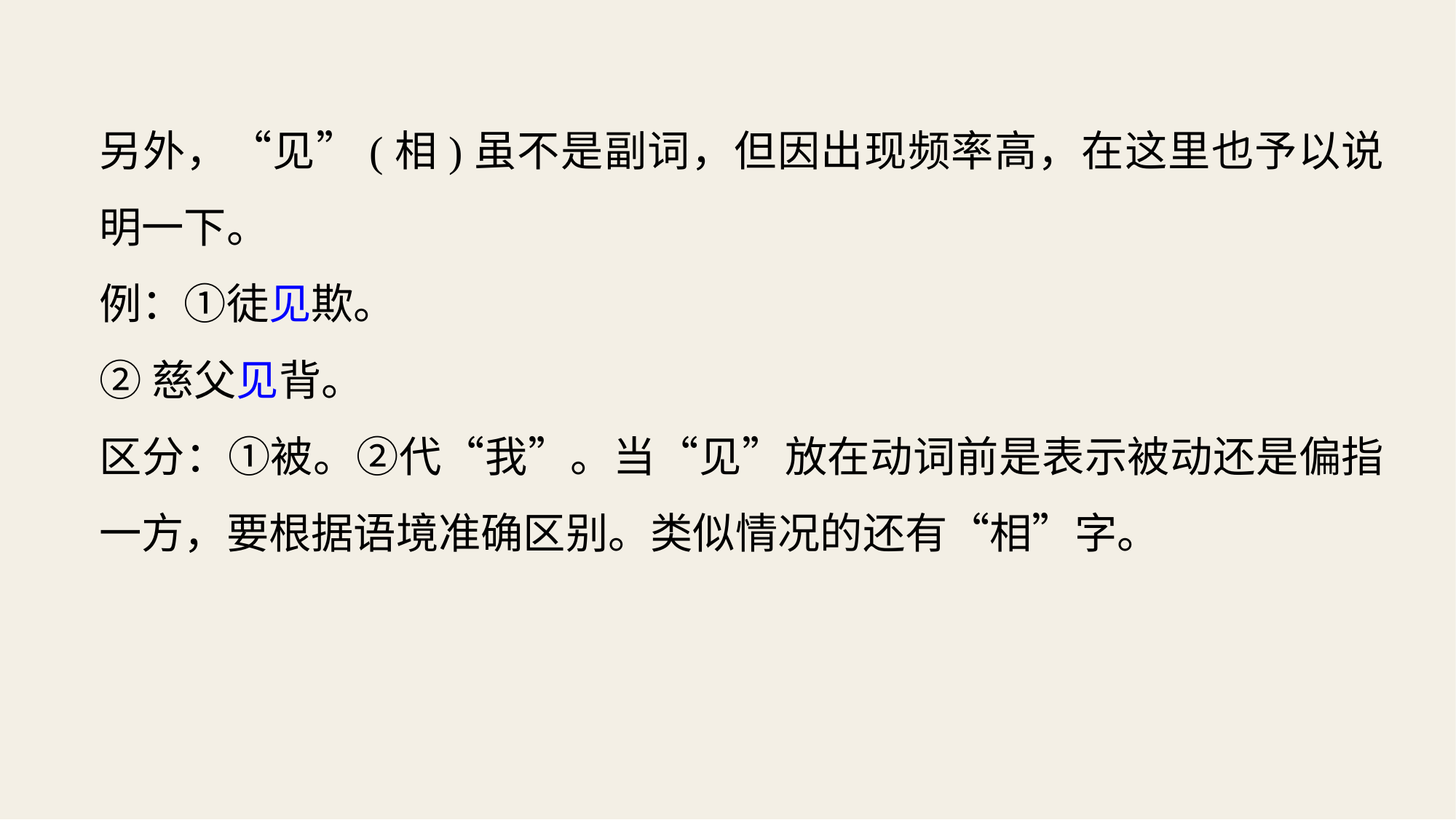

另外，“见”(相)虽不是副词，但因出现频率高，在这里也予以说明一下。
例：①徒见欺。
②慈父见背。
区分：①被。②代“我”。当“见”放在动词前是表示被动还是偏指一方，要根据语境准确区别。类似情况的还有“相”字。